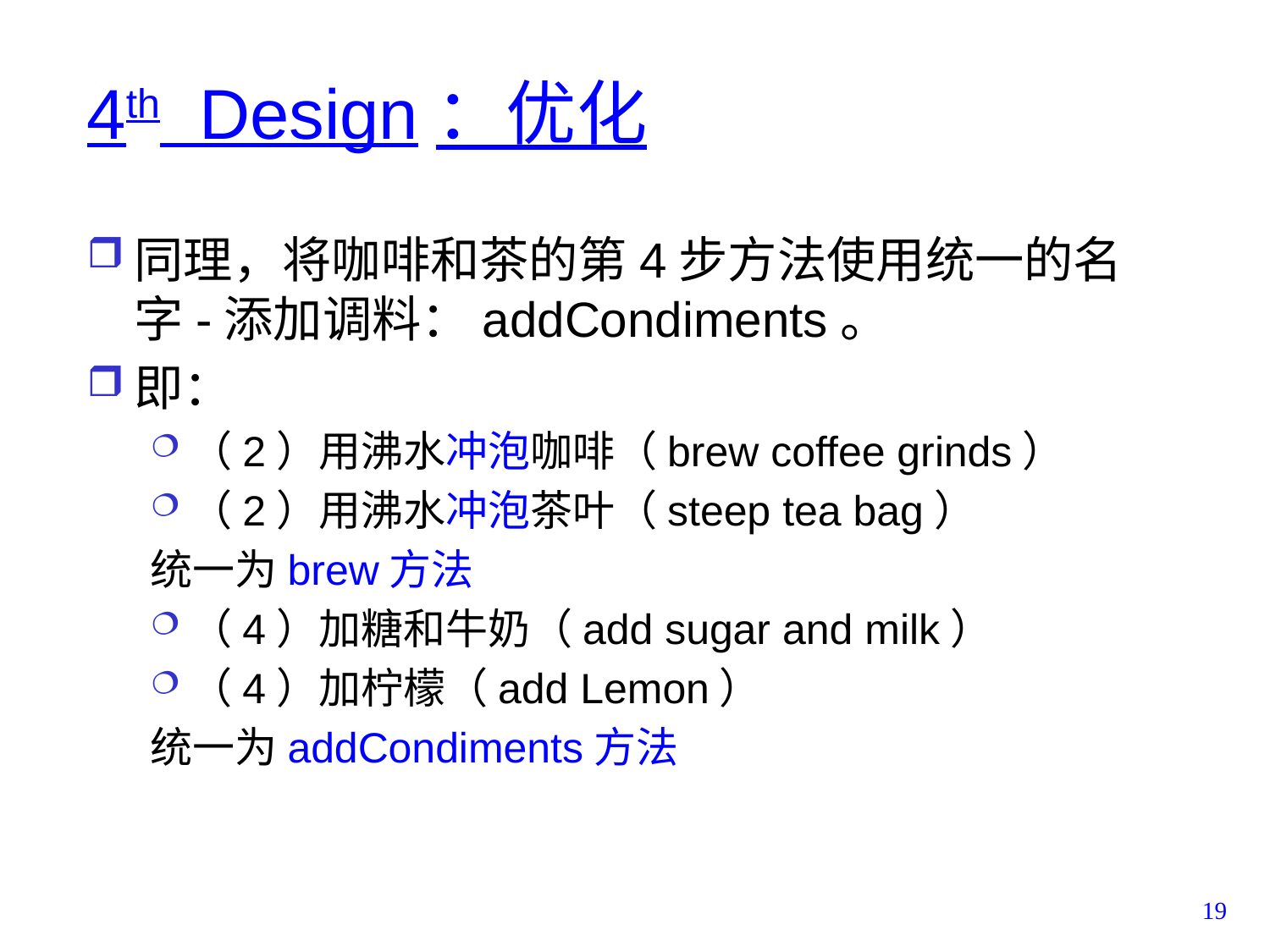

# 4th  Design：优化
同理，将咖啡和茶的第4步方法使用统一的名字-添加调料：addCondiments。
即：
（2）用沸水冲泡咖啡（brew coffee grinds）
（2）用沸水冲泡茶叶（steep tea bag）
统一为brew方法
（4）加糖和牛奶（add sugar and milk）
（4）加柠檬（add Lemon）
统一为addCondiments方法
19